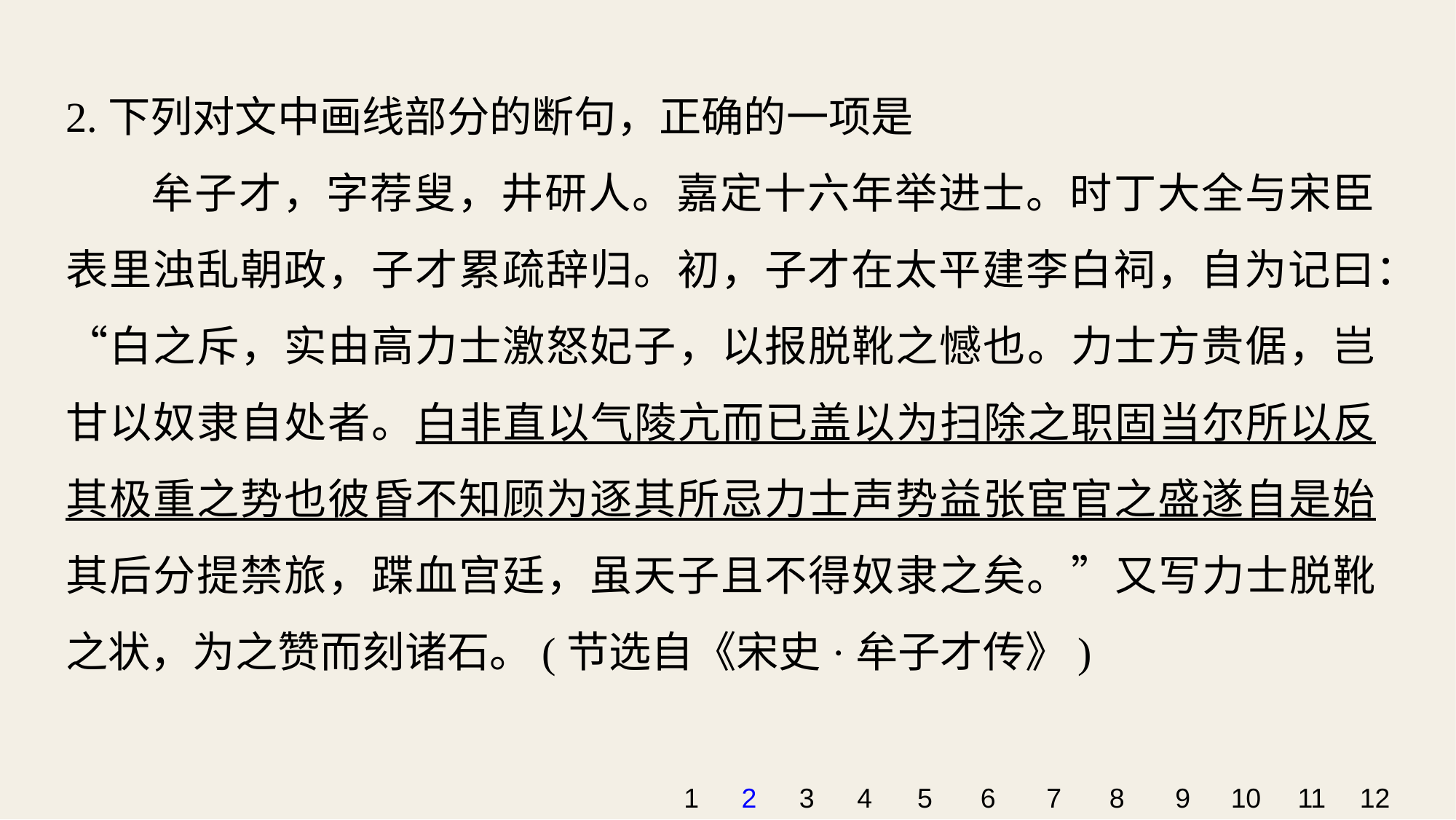

2.下列对文中画线部分的断句，正确的一项是
牟子才，字荐叟，井研人。嘉定十六年举进士。时丁大全与宋臣表里浊乱朝政，子才累疏辞归。初，子才在太平建李白祠，自为记曰：“白之斥，实由高力士激怒妃子，以报脱靴之憾也。力士方贵倨，岂甘以奴隶自处者。白非直以气陵亢而已盖以为扫除之职固当尔所以反其极重之势也彼昏不知顾为逐其所忌力士声势益张宦官之盛遂自是始其后分提禁旅，蹀血宫廷，虽天子且不得奴隶之矣。”又写力士脱靴之状，为之赞而刻诸石。(节选自《宋史·牟子才传》)
1
2
3
4
5
6
7
8
9
10
11
12